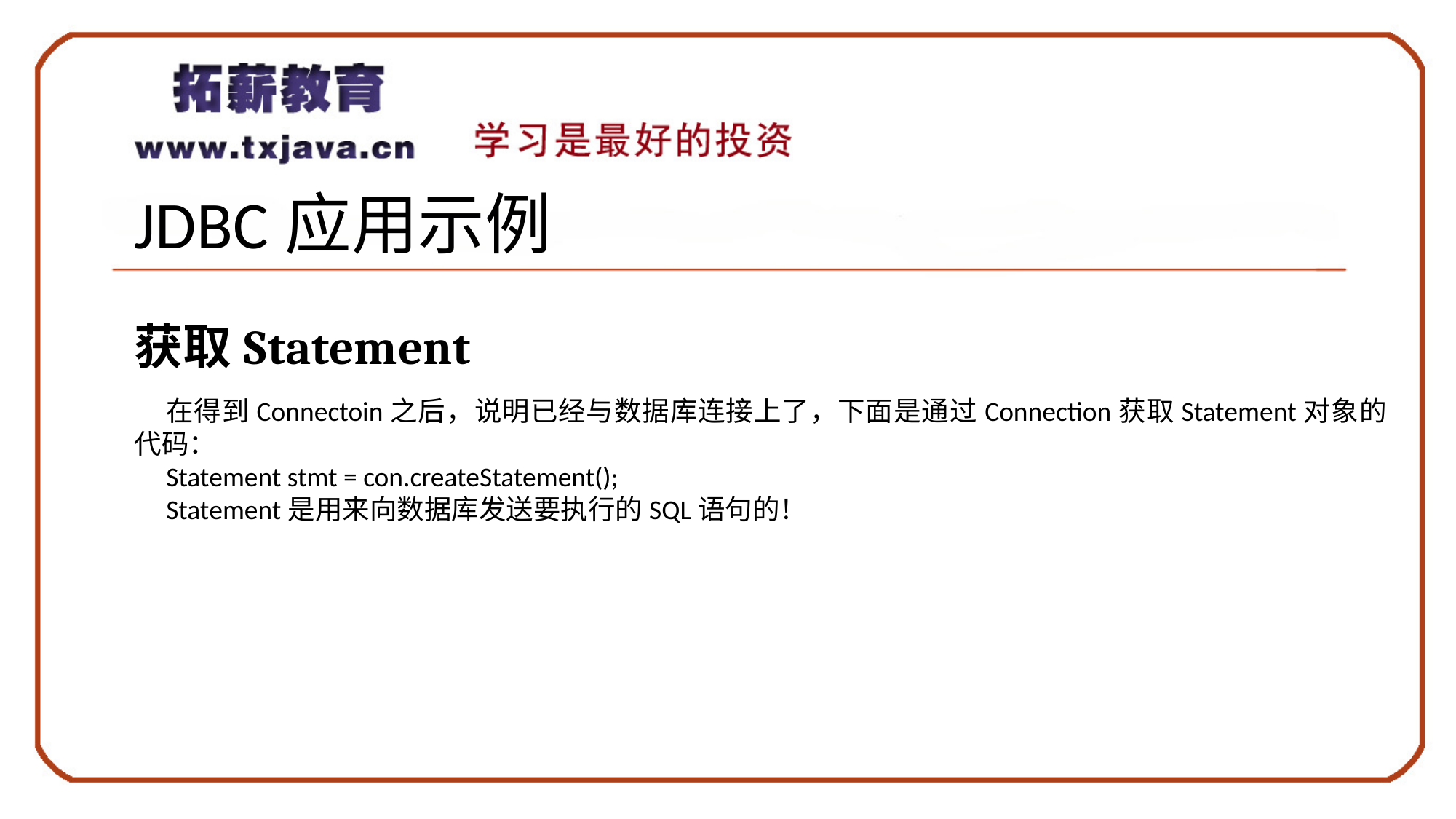

# JDBC应用示例
获取Statement
在得到Connectoin之后，说明已经与数据库连接上了，下面是通过Connection获取Statement对象的代码：
Statement stmt = con.createStatement();
Statement是用来向数据库发送要执行的SQL语句的！